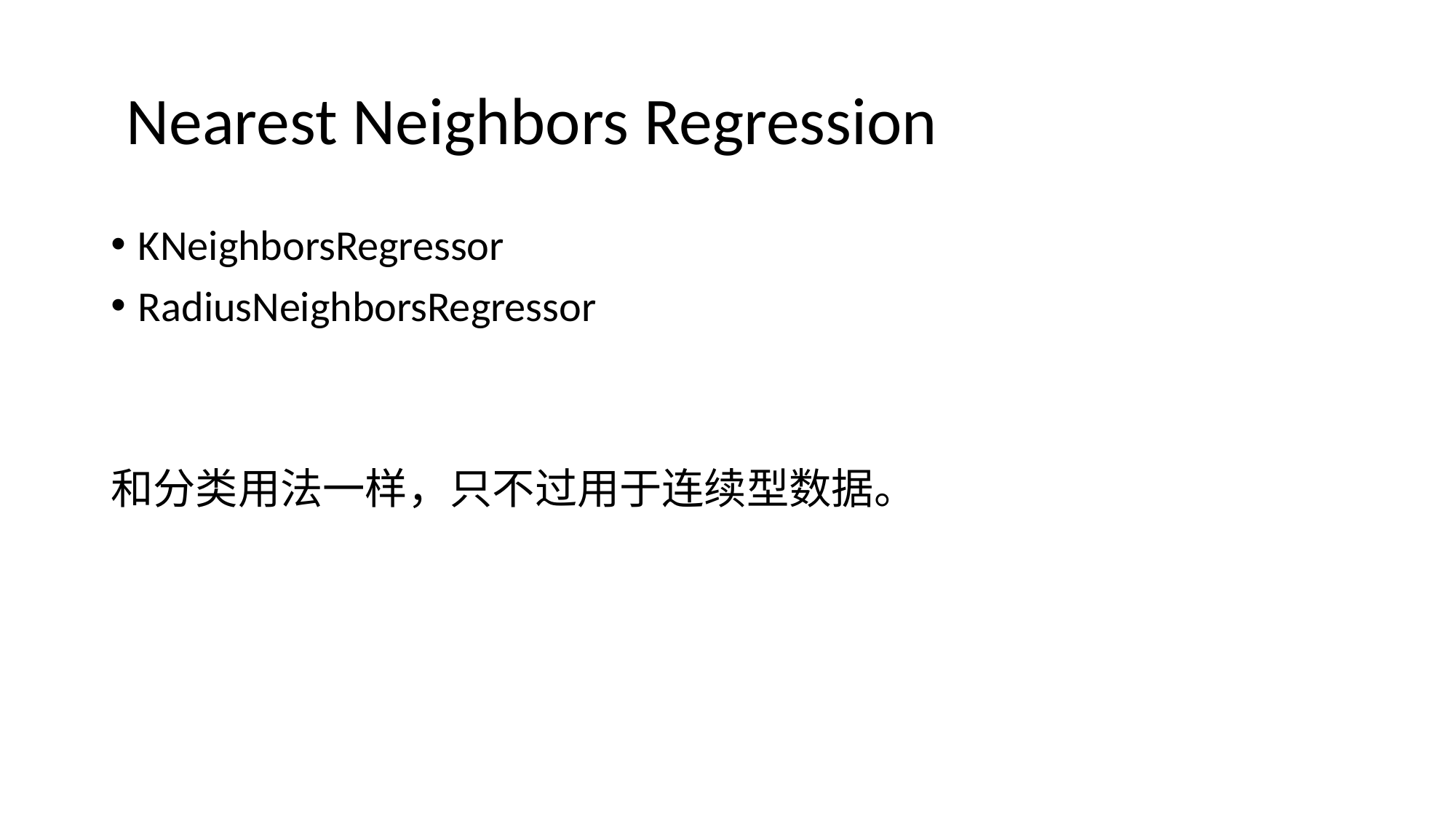

# Nearest Neighbors Regression
KNeighborsRegressor
RadiusNeighborsRegressor

和分类用法一样，只不过用于连续型数据。